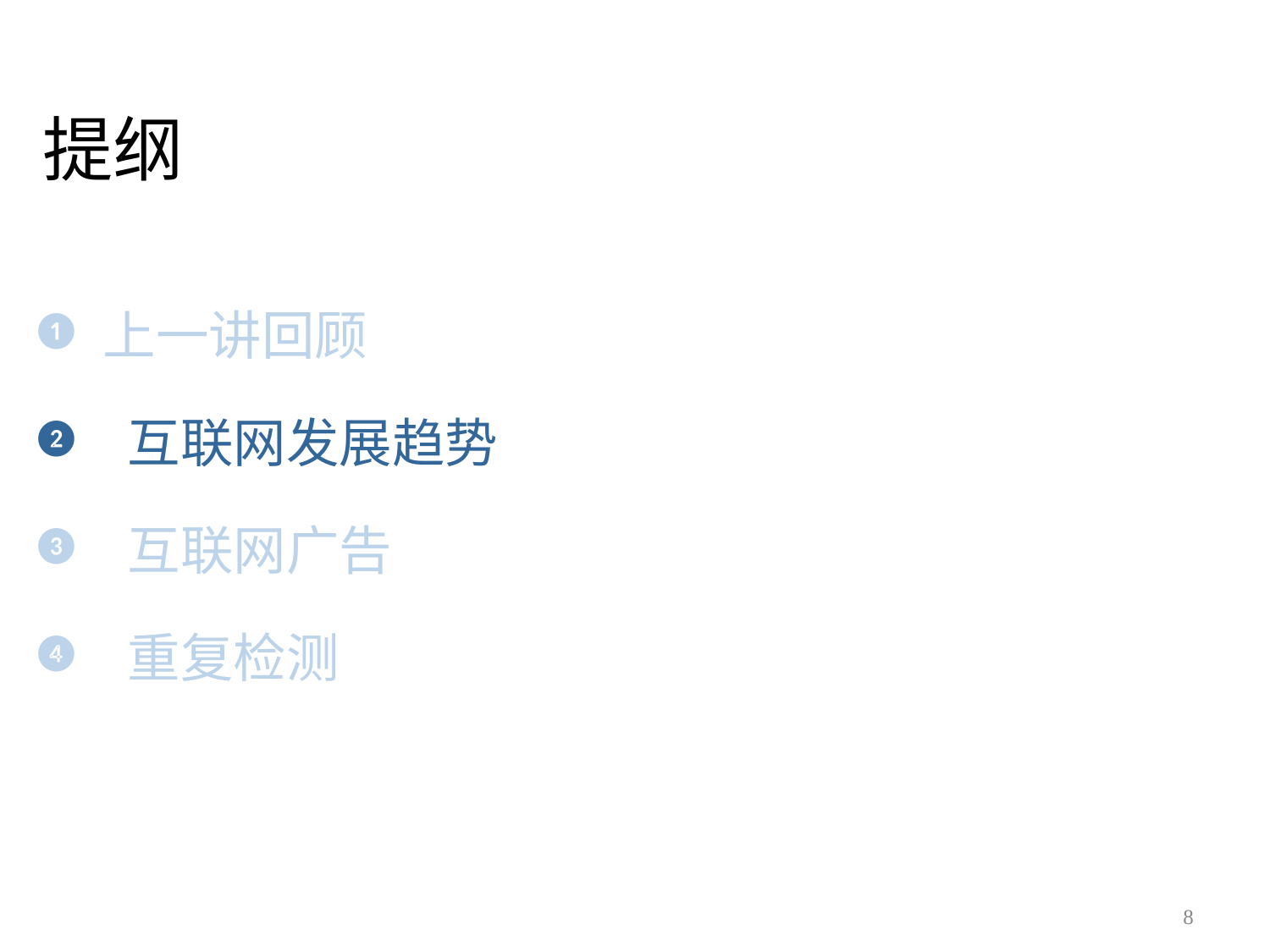

# 提纲

上一讲回顾
 互联网发展趋势
 互联网广告
 重复检测

8